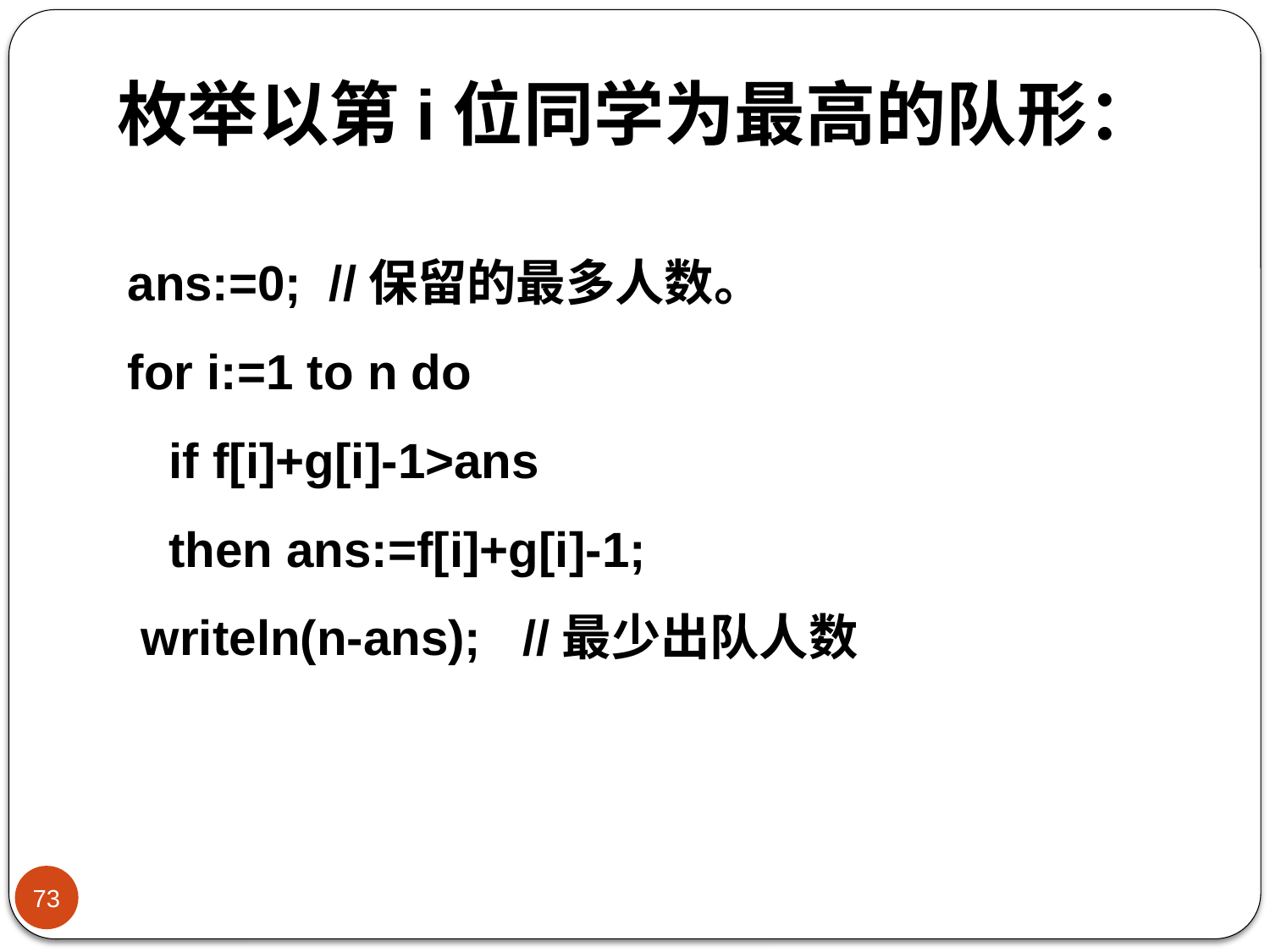

# 枚举以第i位同学为最高的队形：
ans:=0;  //保留的最多人数。
for i:=1 to n do
   if f[i]+g[i]-1>ans
   then ans:=f[i]+g[i]-1;
 writeln(n-ans);   //最少出队人数

73